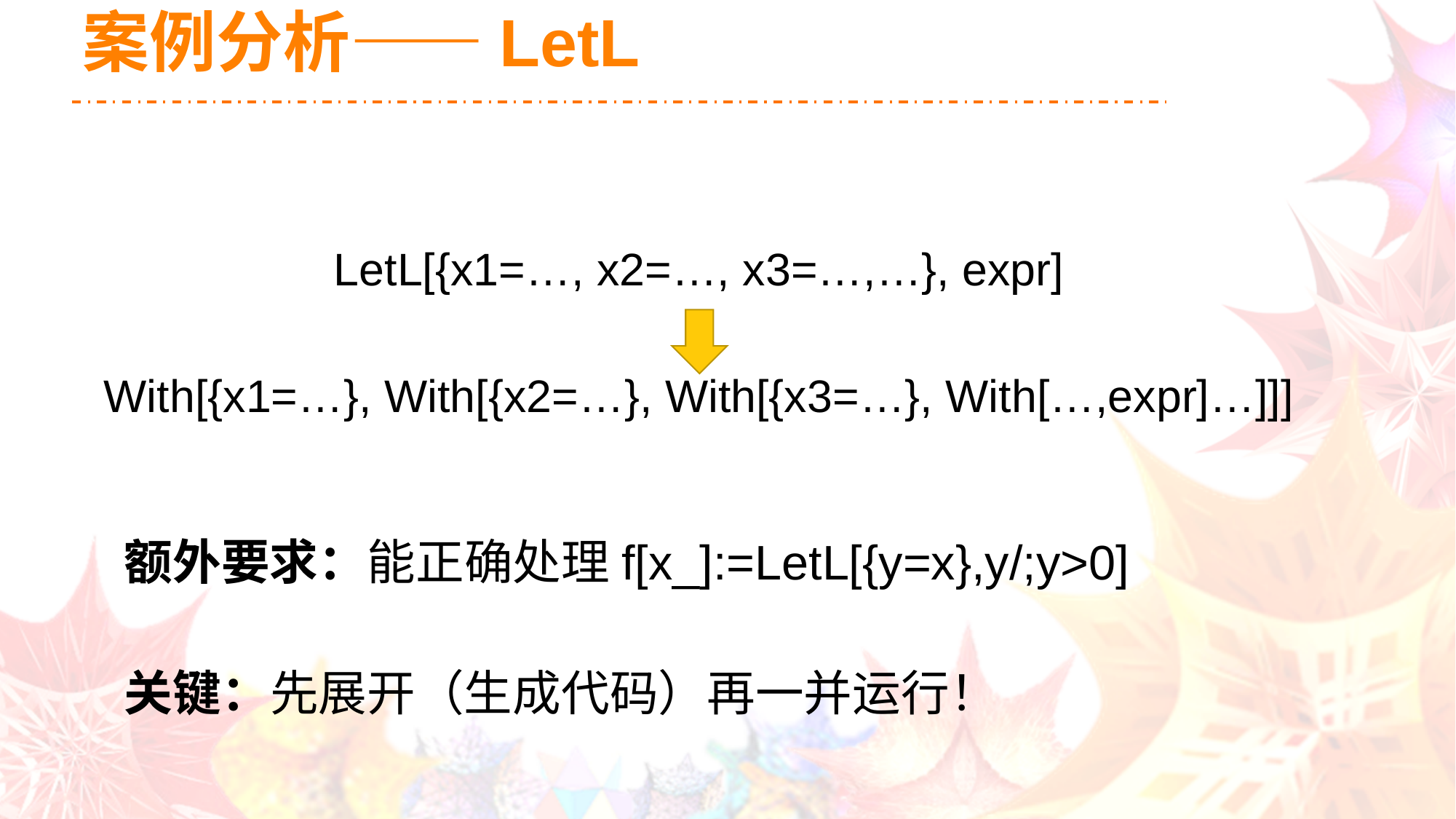

# 案例分析——LetL
LetL[{x1=…, x2=…, x3=…,…}, expr]

With[{x1=…}, With[{x2=…}, With[{x3=…}, With[…,expr]…]]]

额外要求：能正确处理f[x_]:=LetL[{y=x},y/;y>0]
关键：先展开（生成代码）再一并运行！